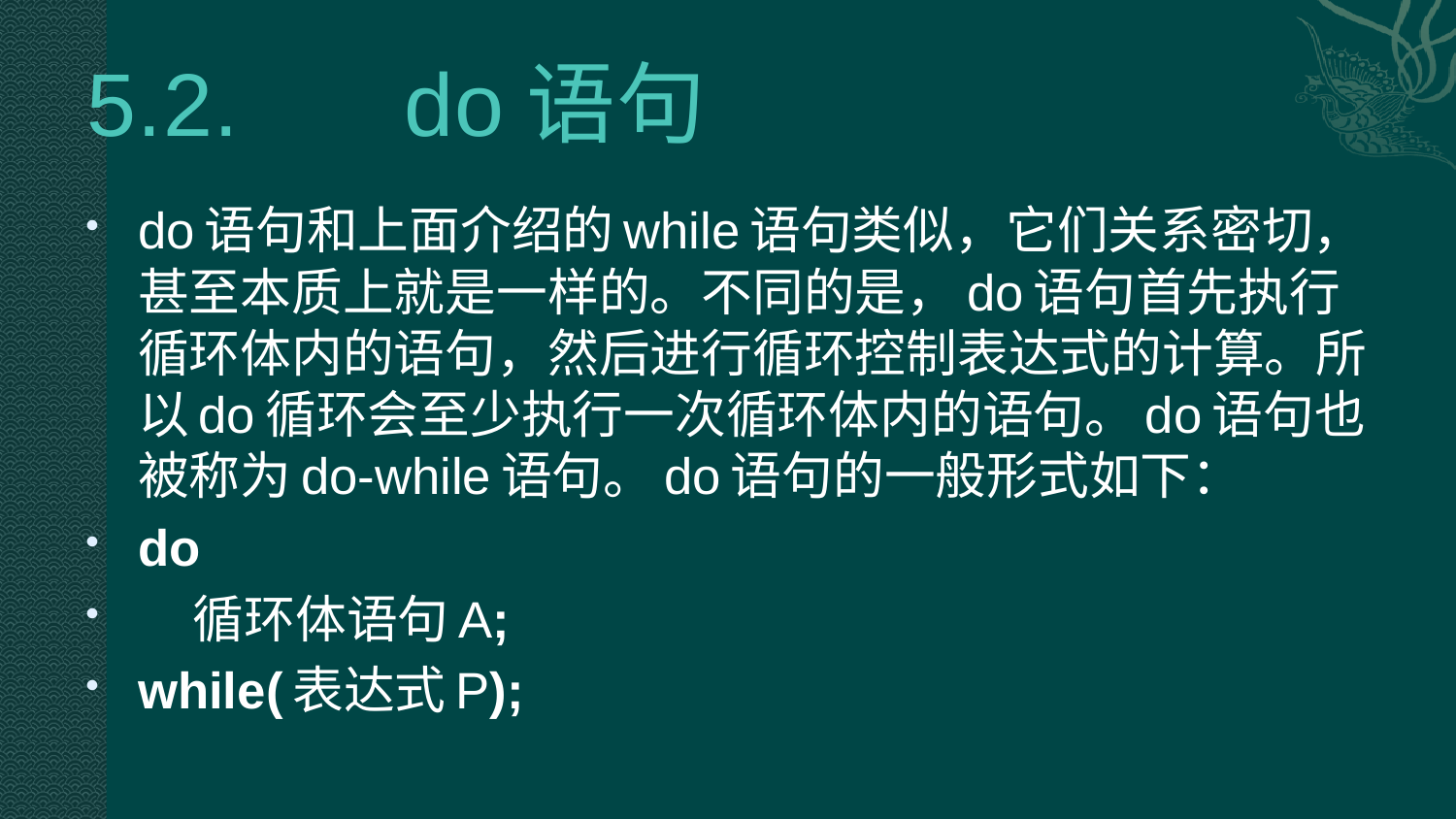

# 5.2.	 do语句
do语句和上面介绍的while语句类似，它们关系密切，甚至本质上就是一样的。不同的是，do语句首先执行循环体内的语句，然后进行循环控制表达式的计算。所以do循环会至少执行一次循环体内的语句。do语句也被称为do-while语句。do语句的一般形式如下：
do
    循环体语句A;
while(表达式P);